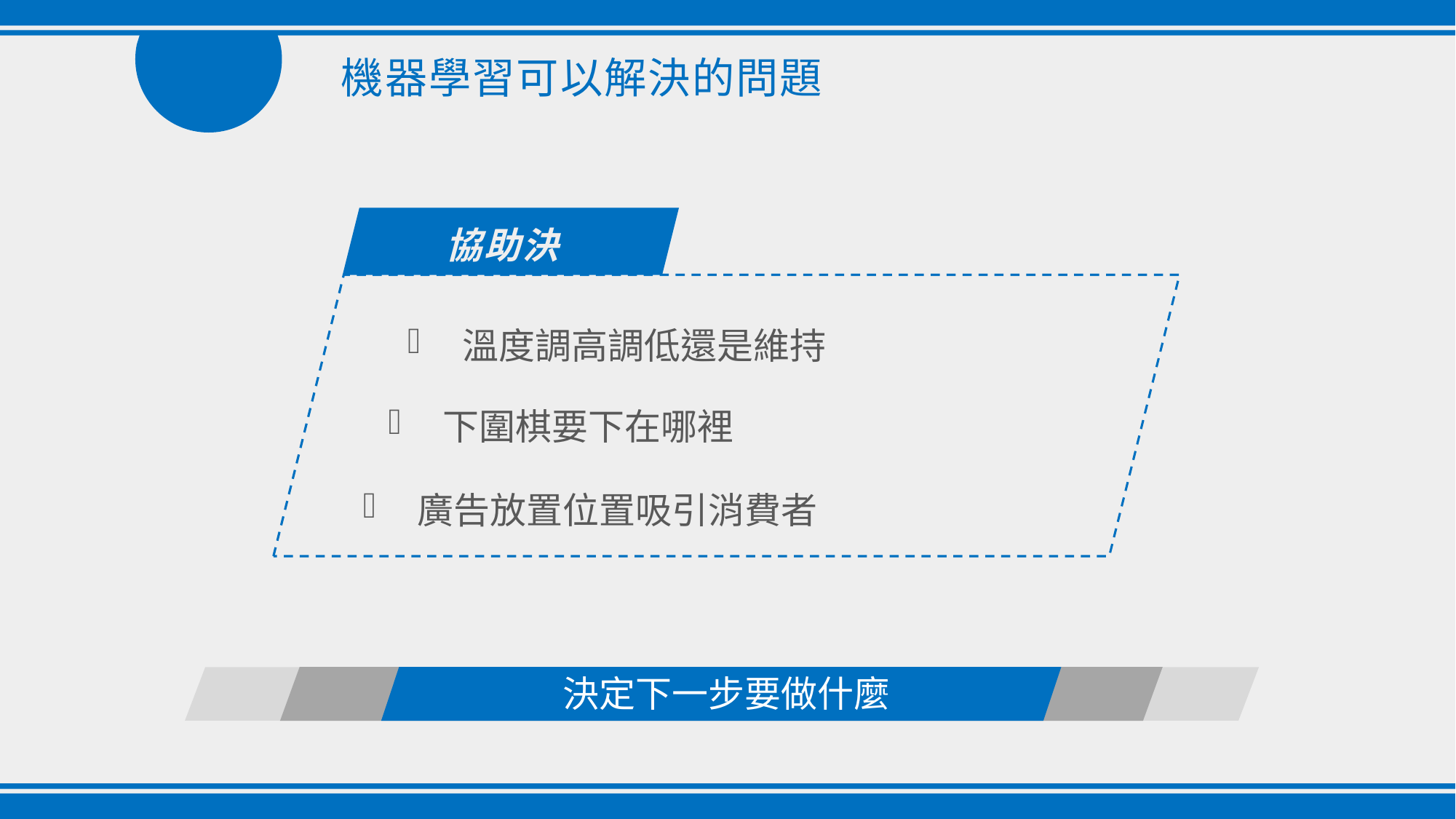

機器學習可以解決的問題
協助決策

溫度調高調低還是維持
下圍棋要下在哪裡
廣告放置位置吸引消費者
決定下一步要做什麼